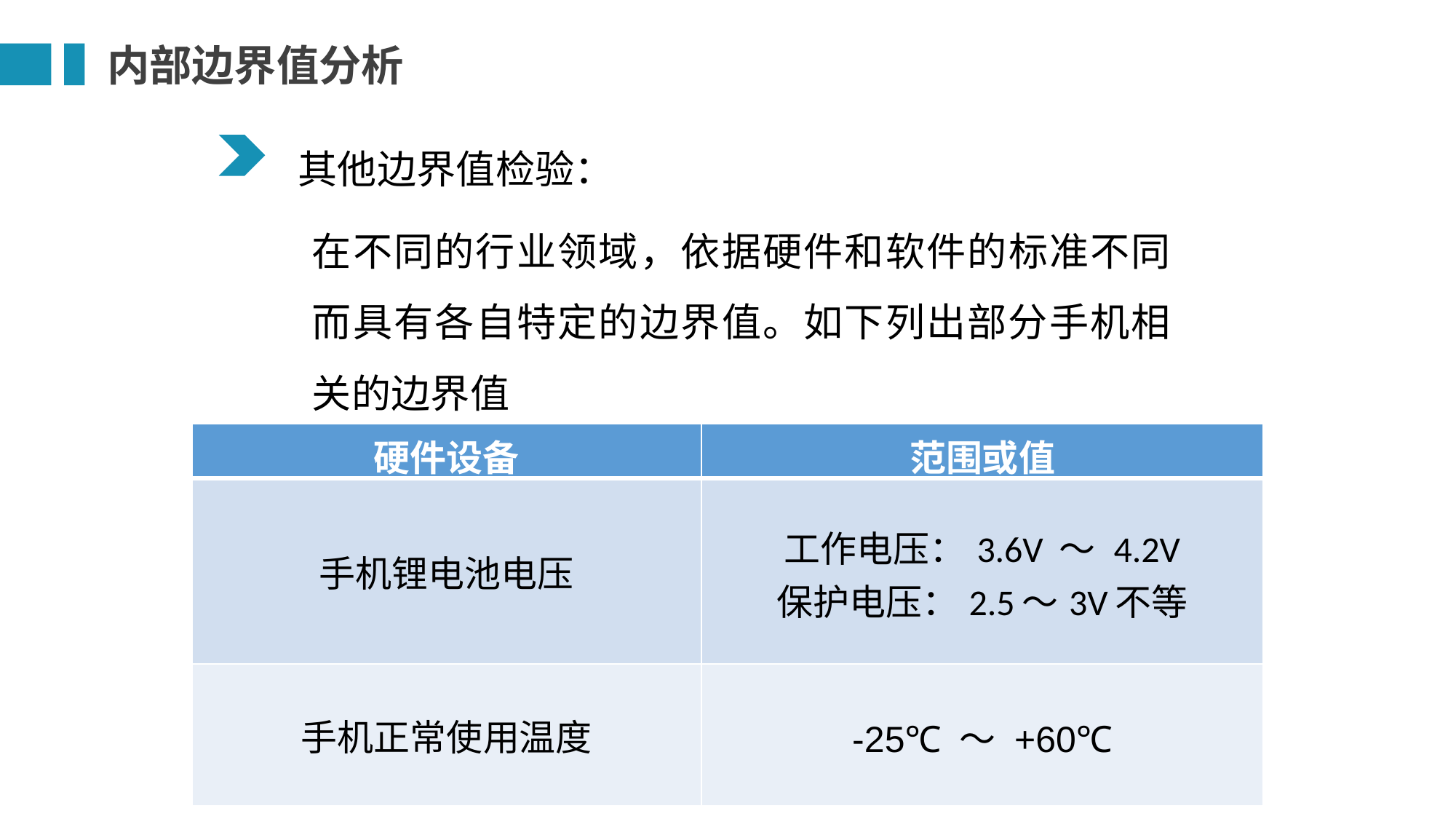

内部边界值分析

其他边界值检验：

在不同的行业领域，依据硬件和软件的标准不同而具有各自特定的边界值。如下列出部分手机相关的边界值
| 硬件设备 | 范围或值 |
| --- | --- |
| 手机锂电池电压 | 工作电压：3.6V ～ 4.2V 保护电压：2.5～3V不等 |
| 手机正常使用温度 | -25℃ ～ +60℃ |
58